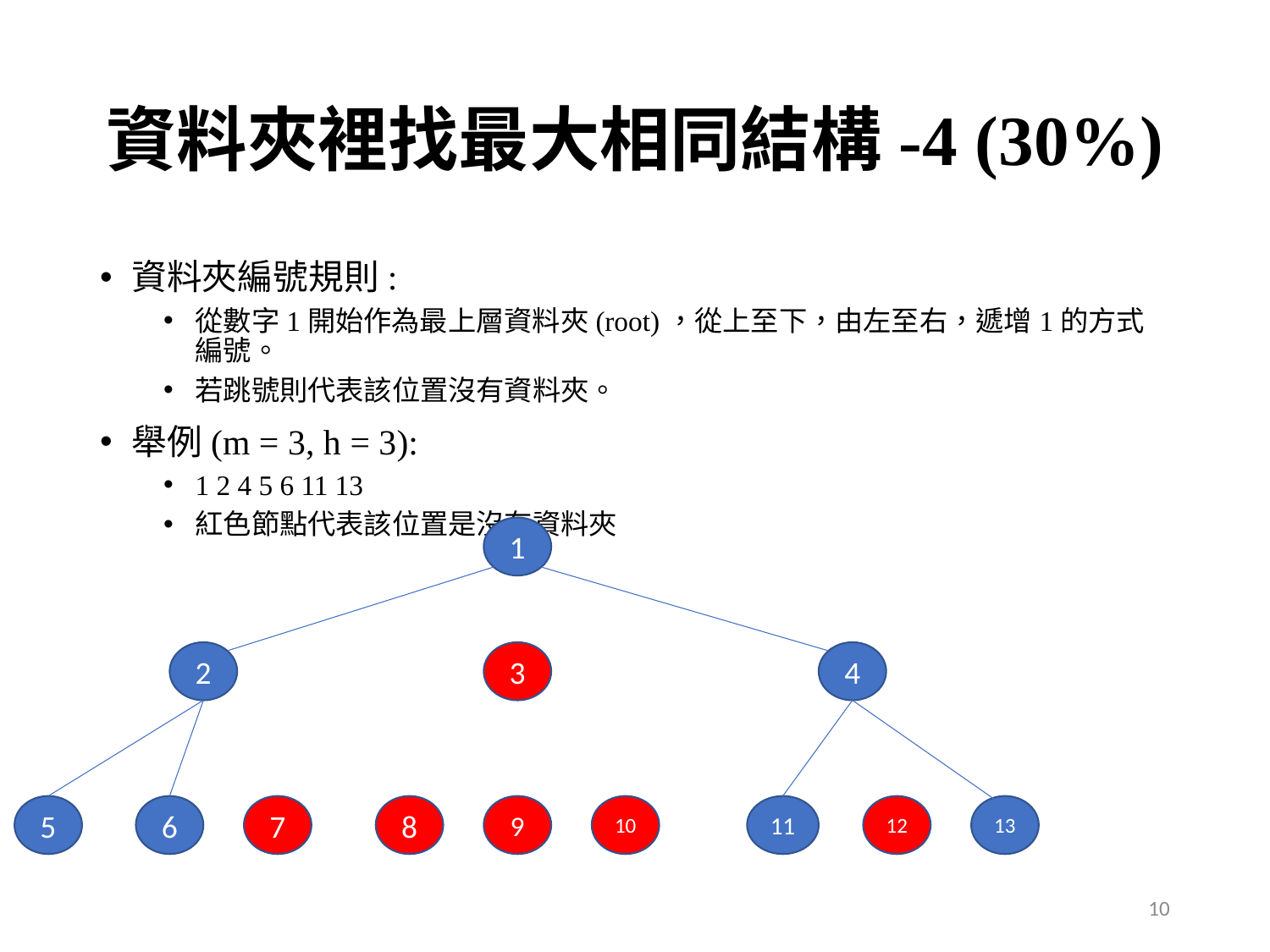

# 資料夾裡找最大相同結構-4 (30%)
資料夾編號規則:
從數字1開始作為最上層資料夾(root)，從上至下，由左至右，遞增1的方式編號。
若跳號則代表該位置沒有資料夾。
舉例(m = 3, h = 3):
1 2 4 5 6 11 13
紅色節點代表該位置是沒有資料夾

1
2
3
4
5
6
7
9
10
11
12
13
8
10